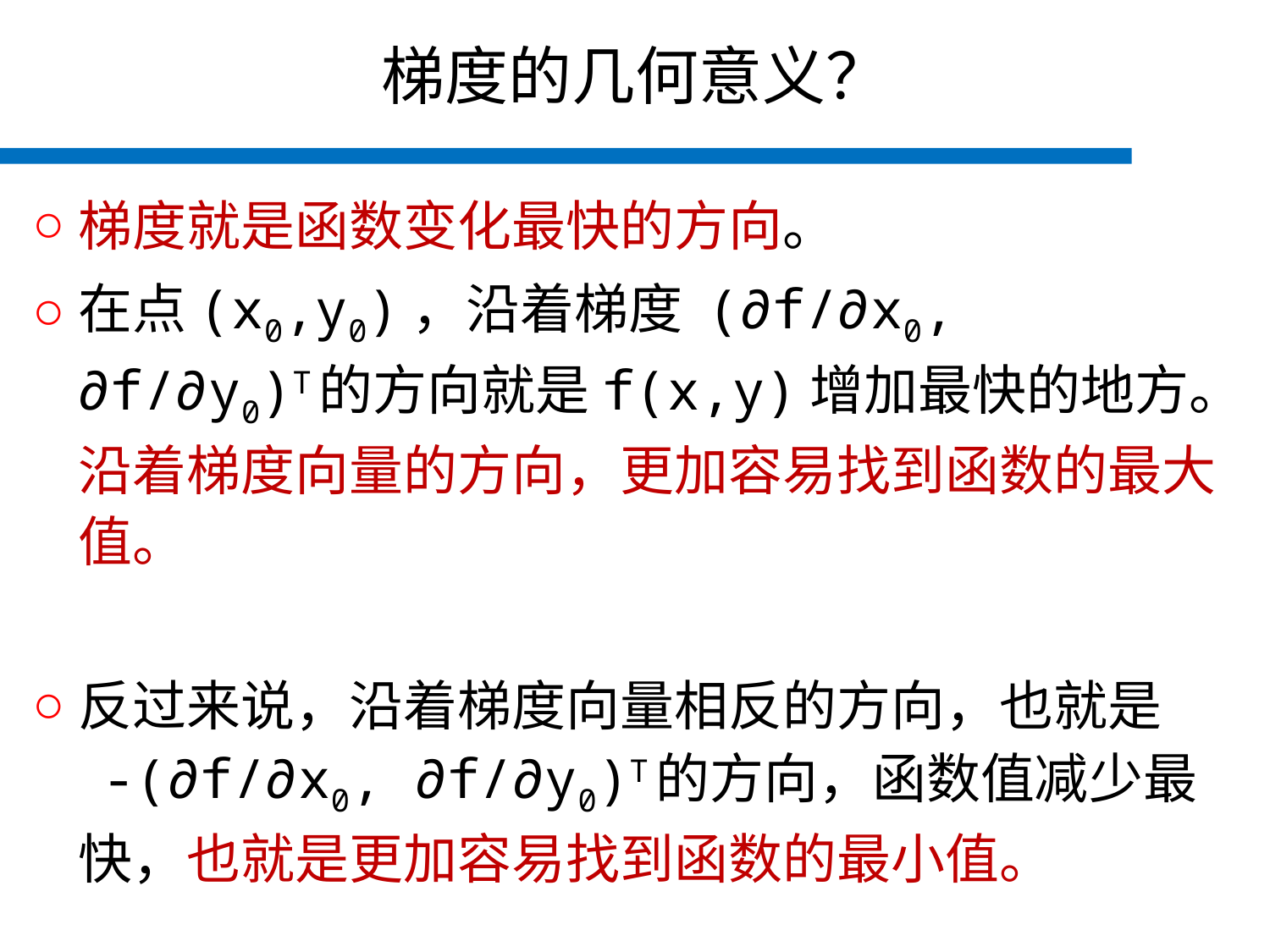

# 梯度的几何意义？
梯度就是函数变化最快的方向。
在点(x0,y0)，沿着梯度 (∂f/∂x0, ∂f/∂y0)T的方向就是f(x,y)增加最快的地方。沿着梯度向量的方向，更加容易找到函数的最大值。

反过来说，沿着梯度向量相反的方向，也就是 -(∂f/∂x0, ∂f/∂y0)T的方向，函数值减少最快，也就是更加容易找到函数的最小值。